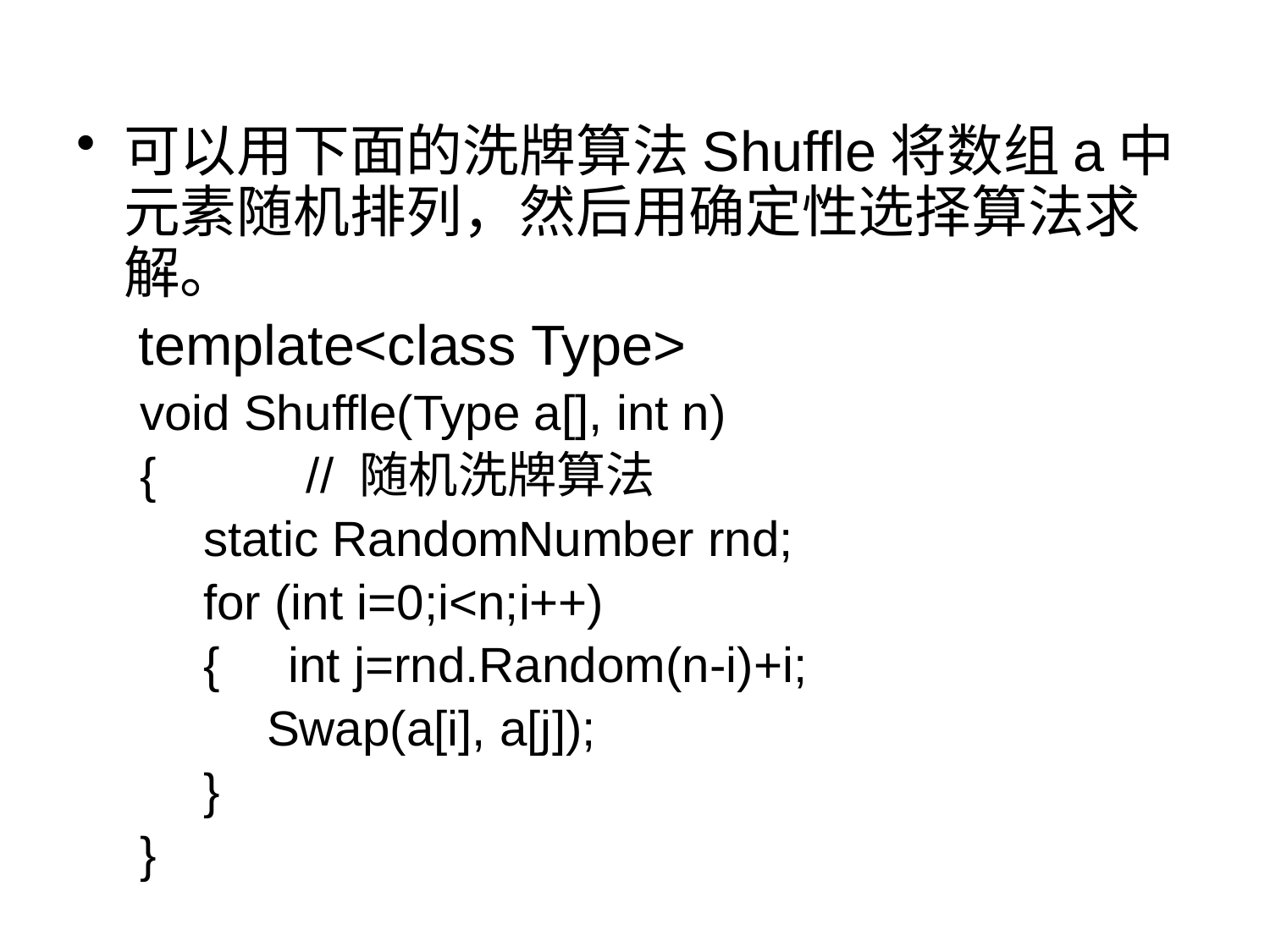

可以用下面的洗牌算法Shuffle将数组a中元素随机排列，然后用确定性选择算法求解。
    template<class Type>
void Shuffle(Type a[], int n)
{		// 随机洗牌算法
static RandomNumber rnd;
for (int i=0;i<n;i++)
{     int j=rnd.Random(n-i)+i;
Swap(a[i], a[j]);
}
}